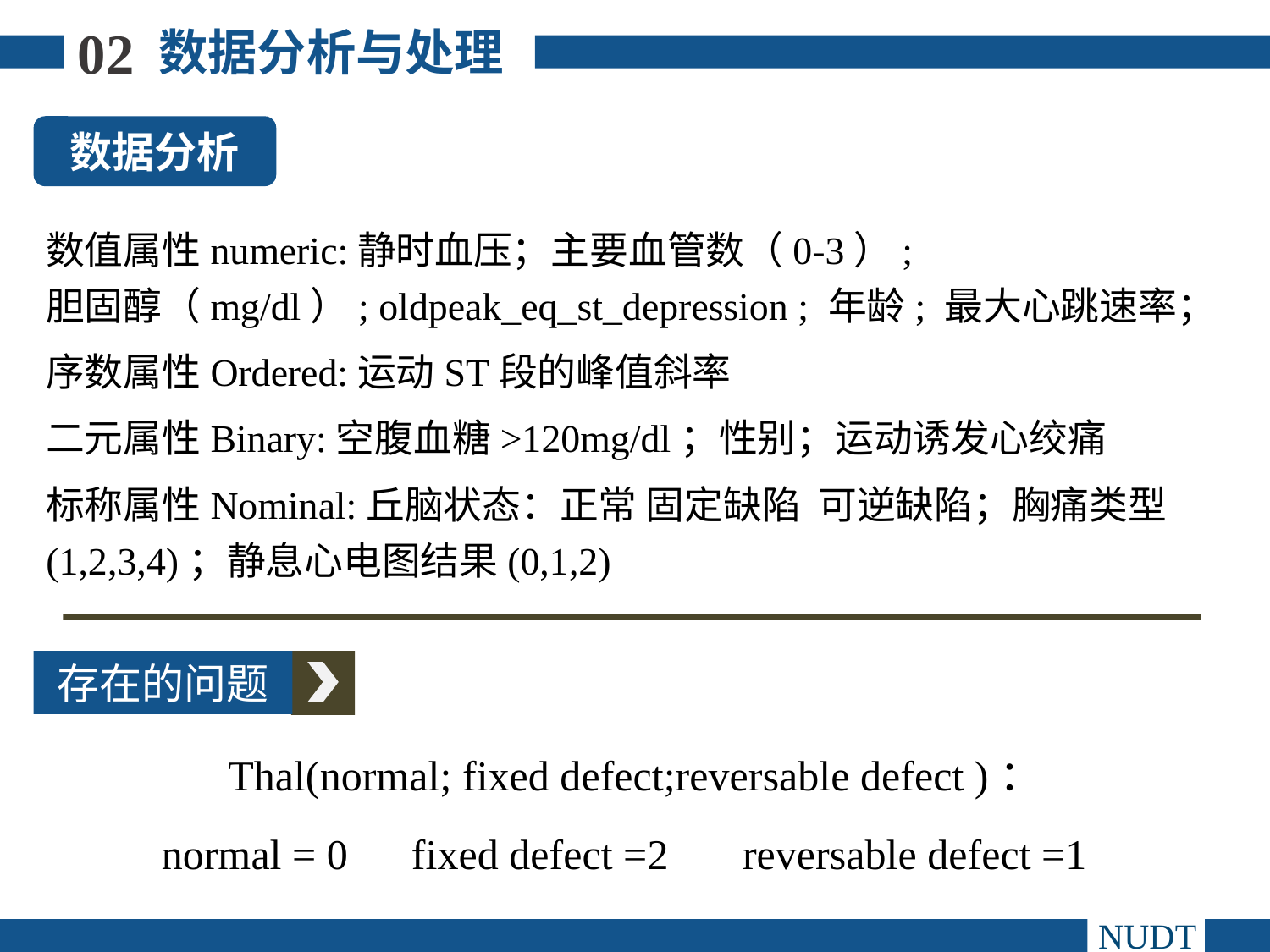

02
数据分析与处理

数据分析
数值属性numeric:静时血压；主要血管数（0-3）; 胆固醇（mg/dl）; oldpeak_eq_st_depression ; 年龄; 最大心跳速率；
序数属性Ordered:运动ST段的峰值斜率
二元属性Binary:空腹血糖>120mg/dl；性别；运动诱发心绞痛
标称属性Nominal:丘脑状态：正常 固定缺陷  可逆缺陷；胸痛类型(1,2,3,4)；静息心电图结果(0,1,2)

存在的问题

Thal(normal; fixed defect;reversable defect )：
normal = 0      fixed defect =2       reversable defect =1
NUDT